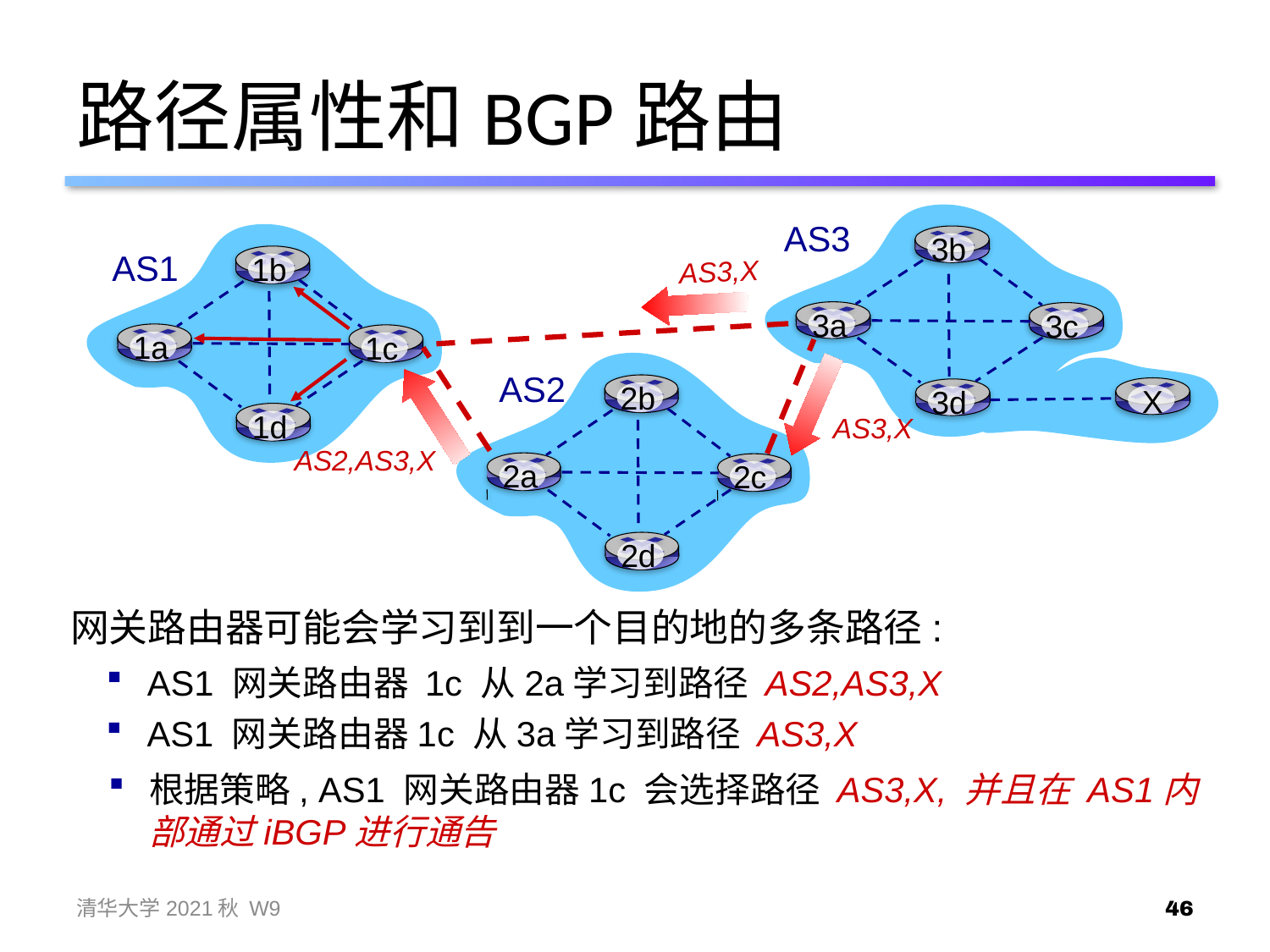

# 路径属性和BGP路由

AS3
3b

3a

3c

3d

1b

1a

1c

1d

AS1
AS3,X

2b

2a

2c

2d

AS3,X

  X

AS2

AS2,AS3,X
网关路由器可能会学习到到一个目的地的多条路径:
AS1 网关路由器 1c 从2a学习到路径 AS2,AS3,X
AS1 网关路由器1c 从3a学习到路径 AS3,X
根据策略, AS1 网关路由器1c 会选择路径 AS3,X, 并且在 AS1内部通过iBGP进行通告
清华大学2021秋 W9
46